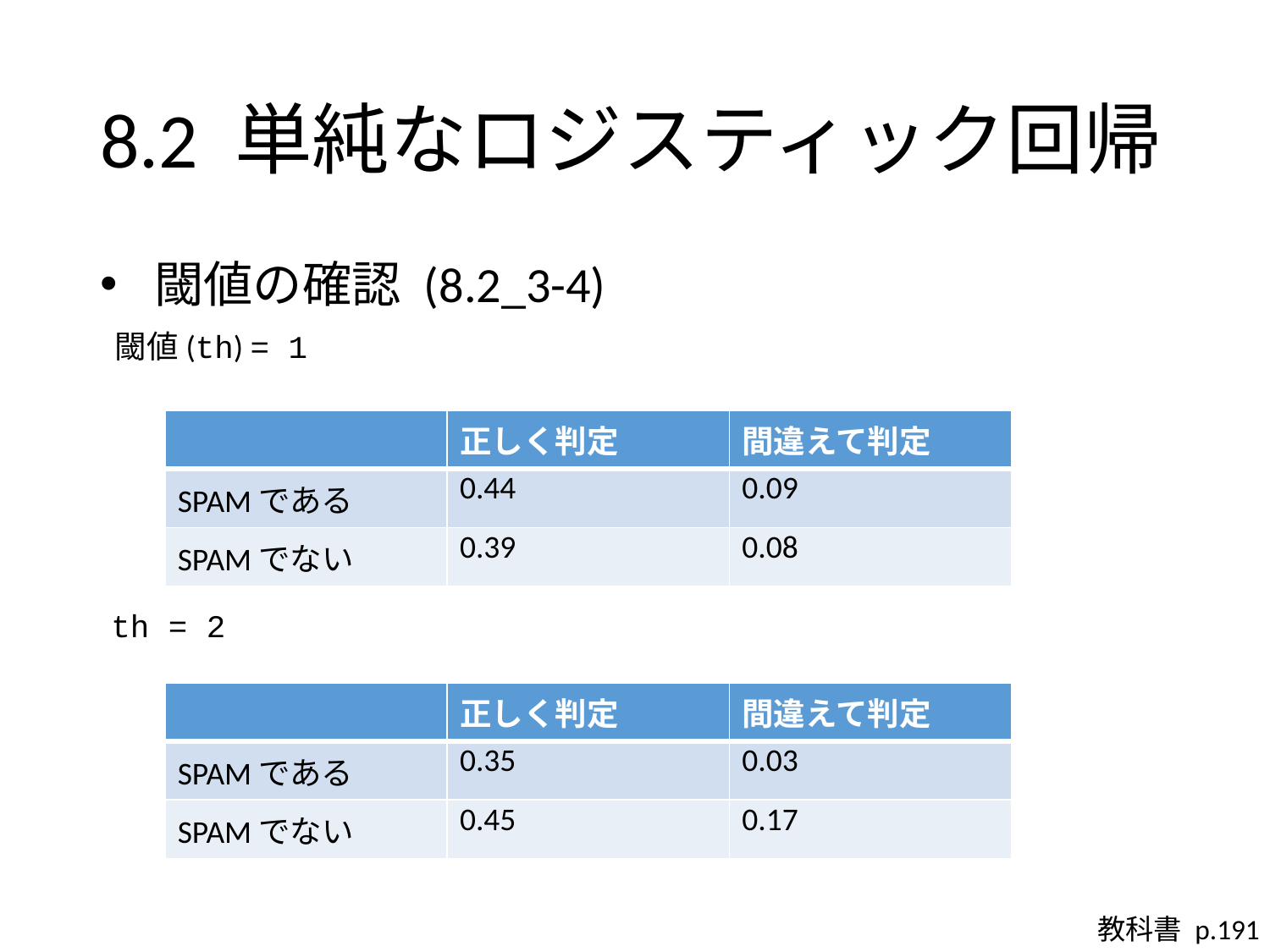

# 8.2 単純なロジスティック回帰
 閾値の確認 (8.2_3-4)
 閾値(th) = 1

 th = 2

|  | 正しく判定 | 間違えて判定 |
| --- | --- | --- |
| SPAMである | 0.44 | 0.09 |
| SPAMでない | 0.39 | 0.08 |
|  | 正しく判定 | 間違えて判定 |
| --- | --- | --- |
| SPAMである | 0.35 | 0.03 |
| SPAMでない | 0.45 | 0.17 |
教科書 p.191